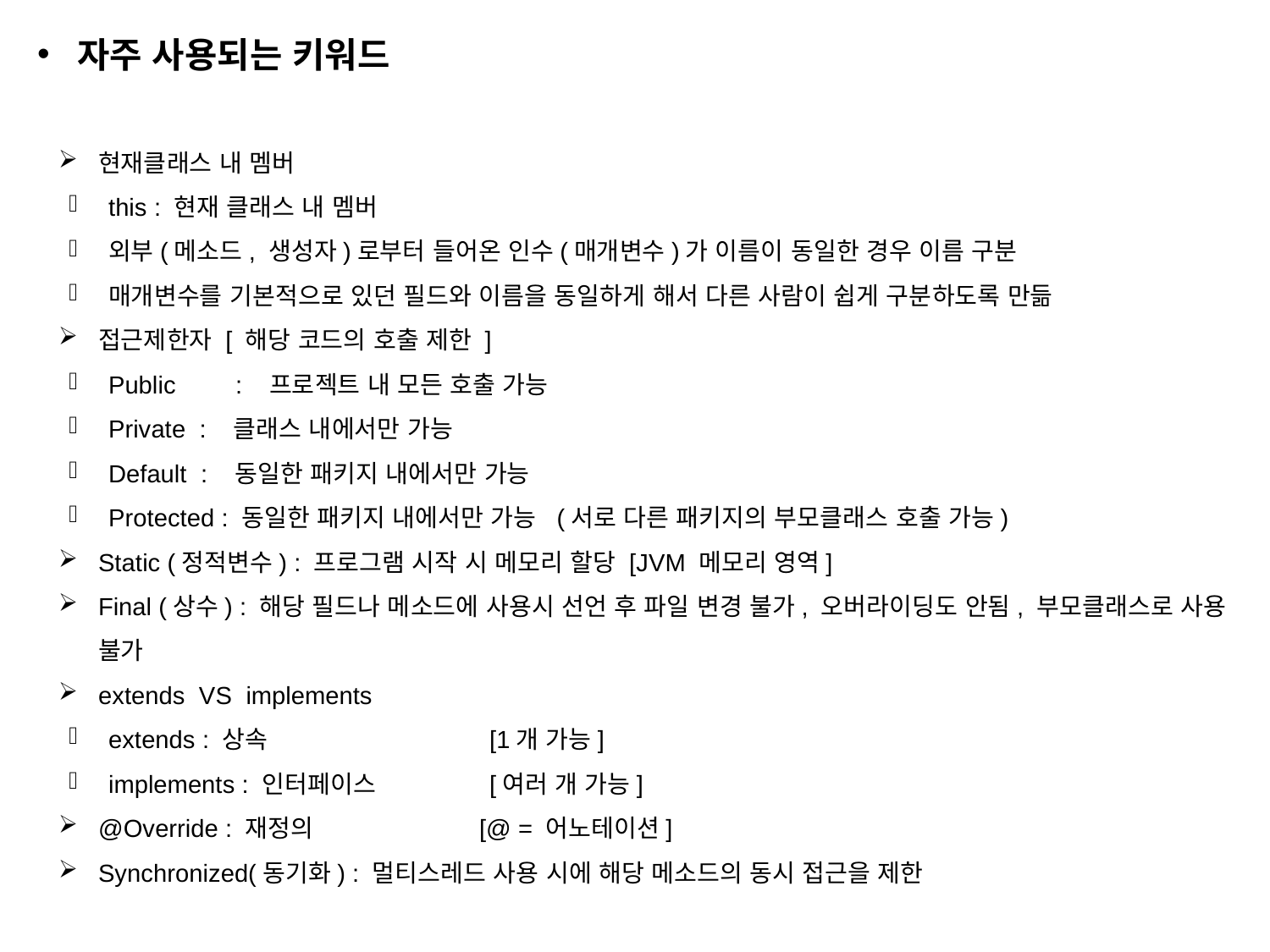

자주 사용되는 키워드
현재클래스 내 멤버
this : 현재 클래스 내 멤버
외부(메소드, 생성자)로부터 들어온 인수(매개변수)가 이름이 동일한 경우 이름 구분
매개변수를 기본적으로 있던 필드와 이름을 동일하게 해서 다른 사람이 쉽게 구분하도록 만듦
접근제한자 [ 해당 코드의 호출 제한 ]
Public	:   프로젝트 내 모든 호출 가능
Private  :   클래스 내에서만 가능
Default  :   동일한 패키지 내에서만 가능
Protected : 동일한 패키지 내에서만 가능  (서로 다른 패키지의 부모클래스 호출 가능)
Static (정적변수) : 프로그램 시작 시 메모리 할당 [JVM 메모리 영역]
Final (상수) : 해당 필드나 메소드에 사용시 선언 후 파일 변경 불가, 오버라이딩도 안됨, 부모클래스로 사용 불가
extends  VS  implements
extends : 상속		[1개 가능]
implements : 인터페이스	[여러 개 가능]
@Override : 재정의		[@ = 어노테이션]
Synchronized(동기화) : 멀티스레드 사용 시에 해당 메소드의 동시 접근을 제한